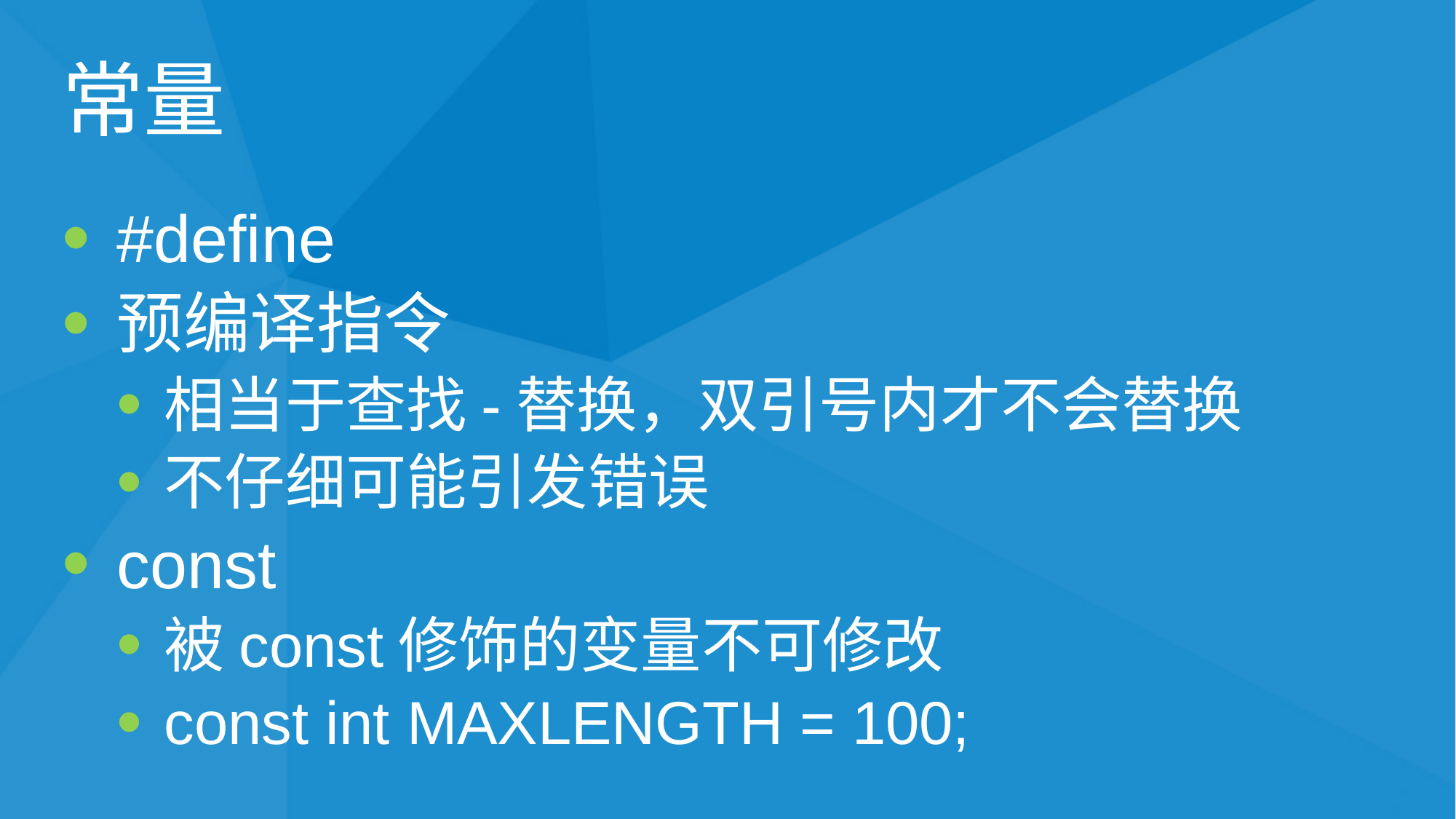

# 常量
#define
预编译指令
相当于查找-替换，双引号内才不会替换
不仔细可能引发错误
const
被const修饰的变量不可修改
const int MAXLENGTH = 100;